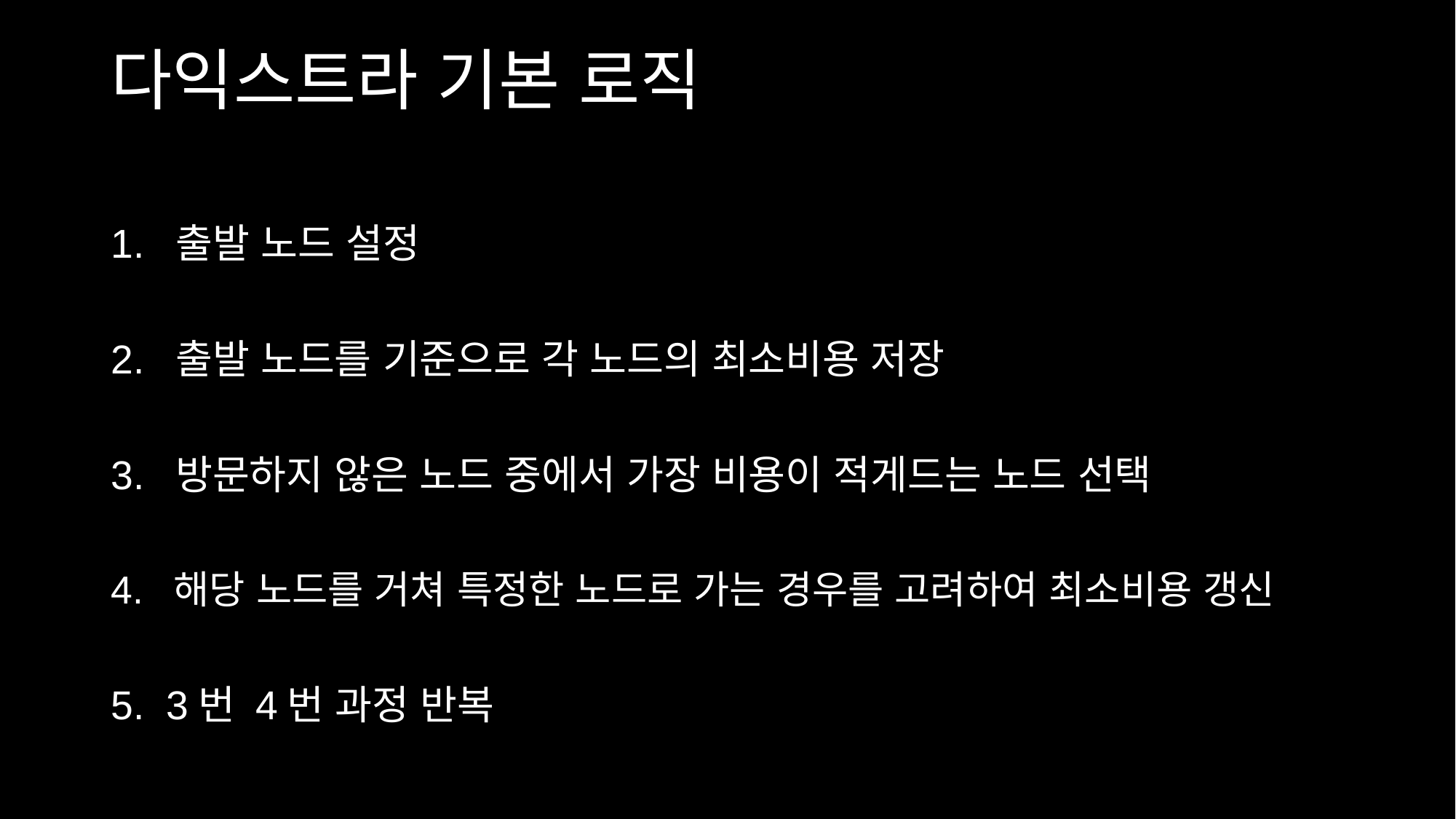

# 다익스트라 기본 로직
1.  출발 노드 설정

2.  출발 노드를 기준으로 각 노드의 최소비용 저장

3.  방문하지 않은 노드 중에서 가장 비용이 적게드는 노드 선택

4.  해당 노드를 거쳐 특정한 노드로 가는 경우를 고려하여 최소비용 갱신

5.  3번 4번 과정 반복